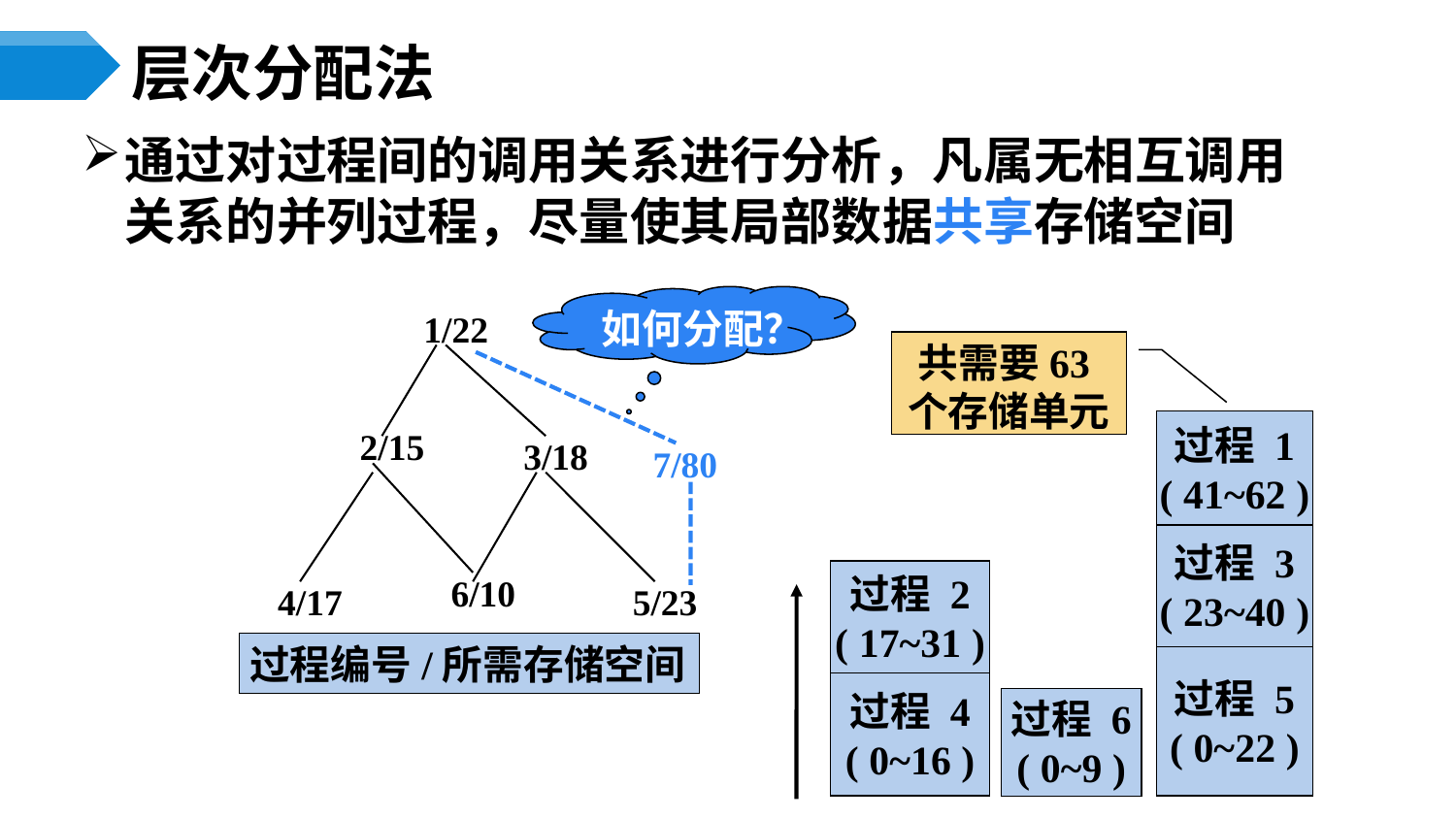

# 层次分配法
通过对过程间的调用关系进行分析，凡属无相互调用关系的并列过程，尽量使其局部数据共享存储空间
如何分配？
1/22

2/15
3/18

6/10
4/17
5/23
共需要63个存储单元

7/80

过程 1
( 41~62 )
过程 3
( 23~40 )
过程 2
( 17~31 )

过程编号/所需存储空间
过程 5
( 0~22 )
过程 4
( 0~16 )
过程 6
( 0~9 )